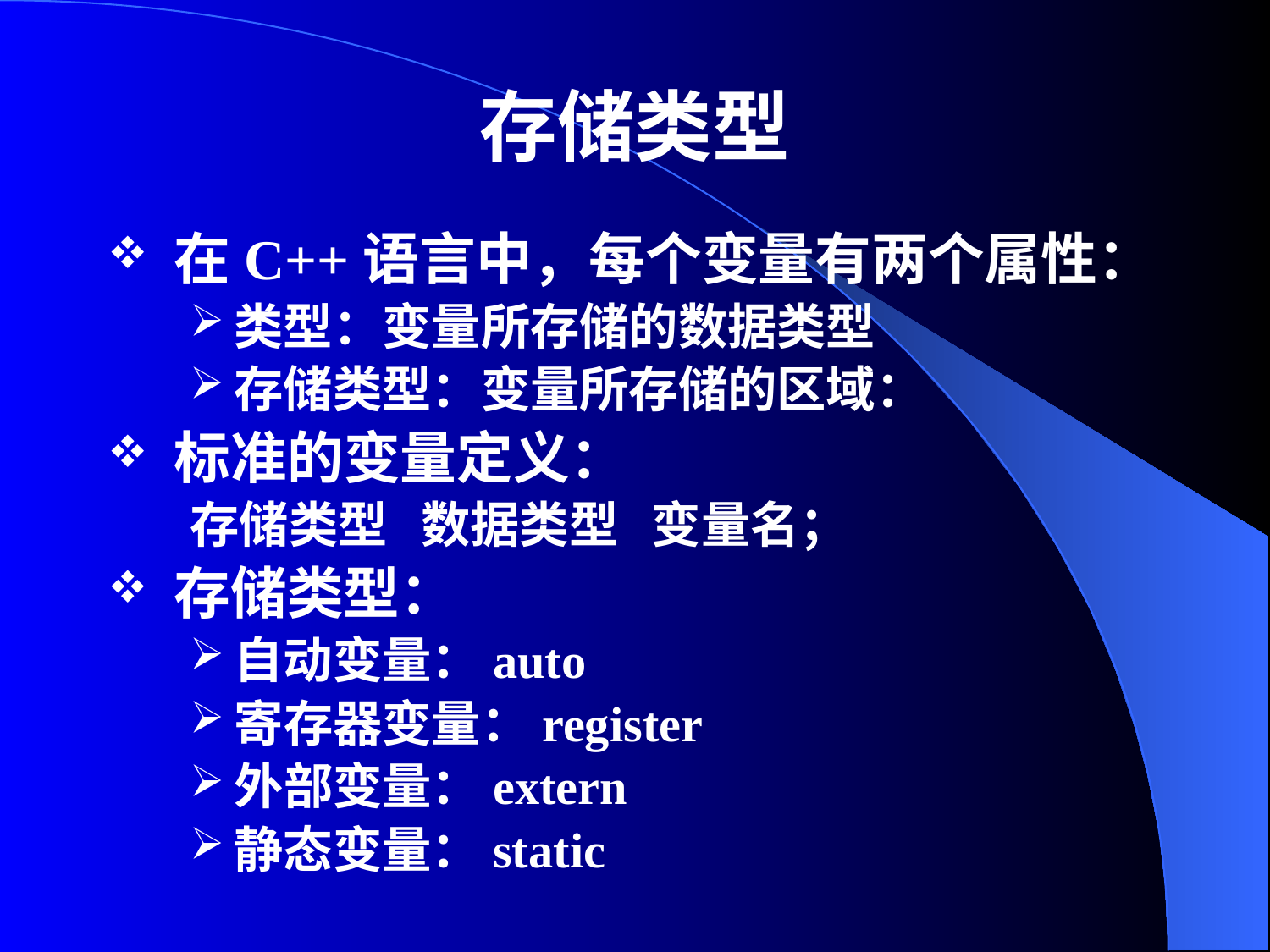

# 存储类型
在C++语言中，每个变量有两个属性：
类型：变量所存储的数据类型
存储类型：变量所存储的区域：
标准的变量定义：
存储类型   数据类型   变量名；
存储类型：
自动变量：auto
寄存器变量：register
外部变量：extern
静态变量：static